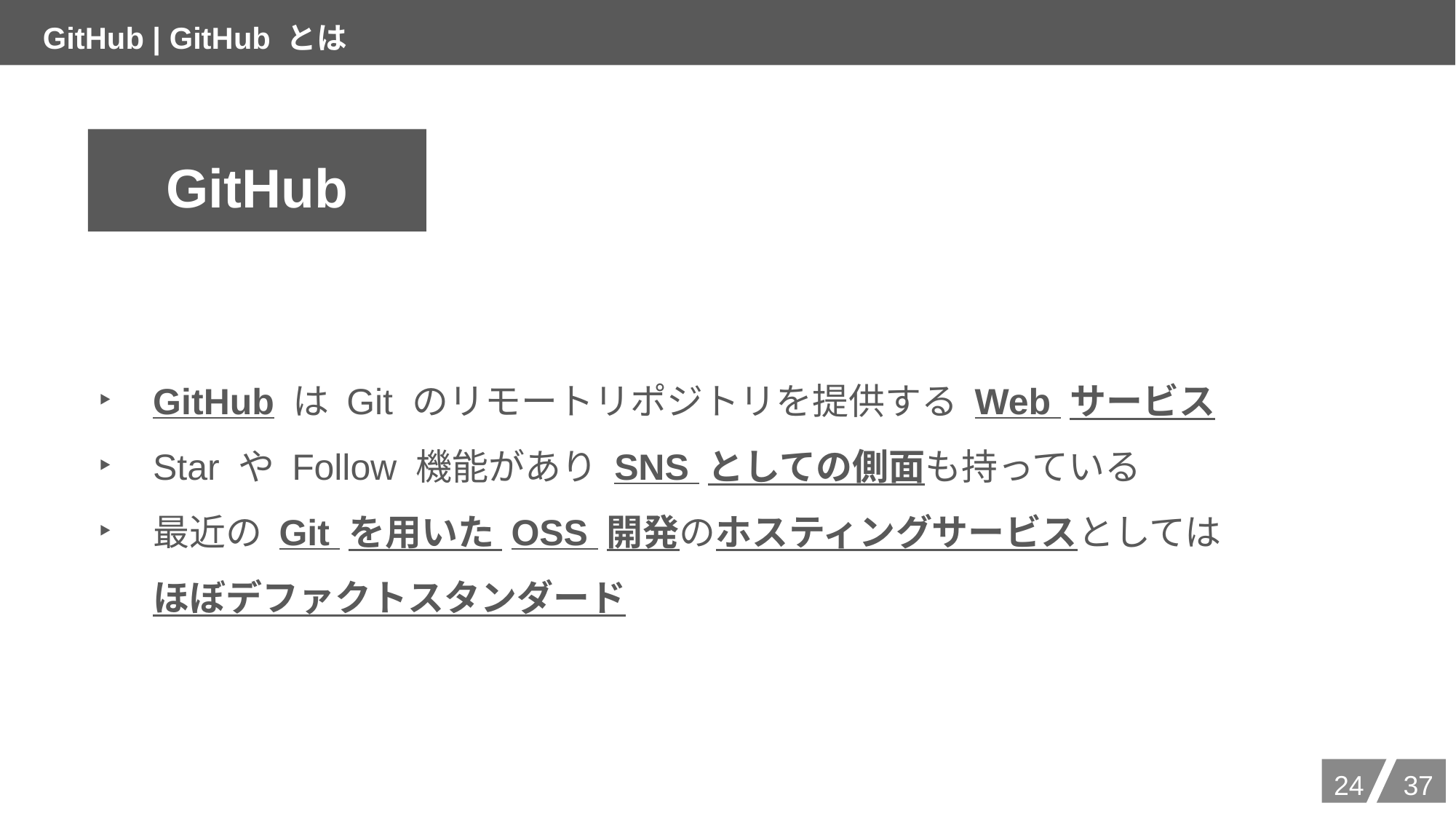

GitHub | GitHub とは
GitHub
GitHub は Git のリモートリポジトリを提供する Web サービス
Star や Follow 機能があり SNS としての側面も持っている
最近の Git を用いた OSS 開発のホスティングサービスとしては
ほぼデファクトスタンダード
24
37